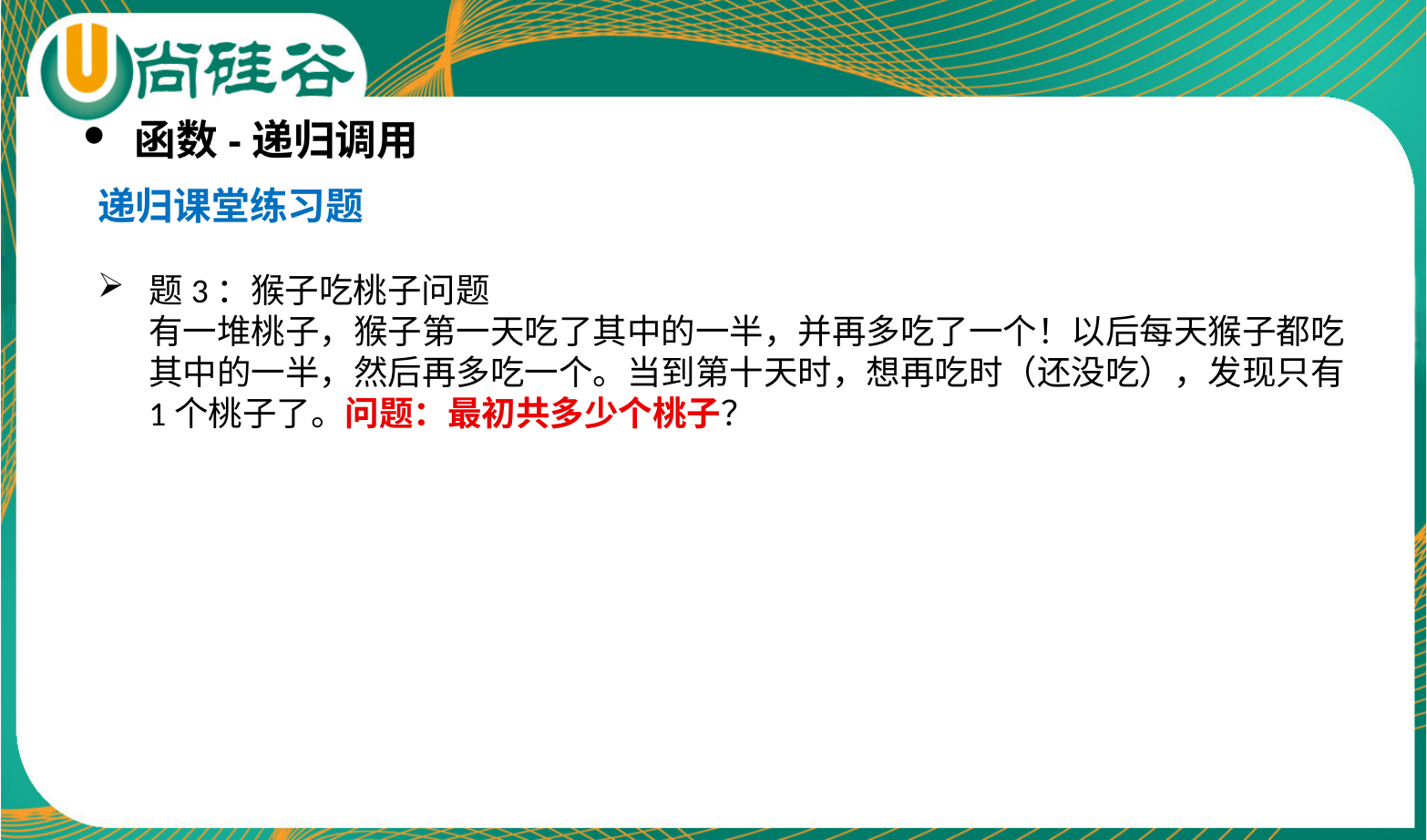

函数-递归调用
递归课堂练习题

题3：猴子吃桃子问题
有一堆桃子，猴子第一天吃了其中的一半，并再多吃了一个！以后每天猴子都吃其中的一半，然后再多吃一个。当到第十天时，想再吃时（还没吃），发现只有1个桃子了。问题：最初共多少个桃子？